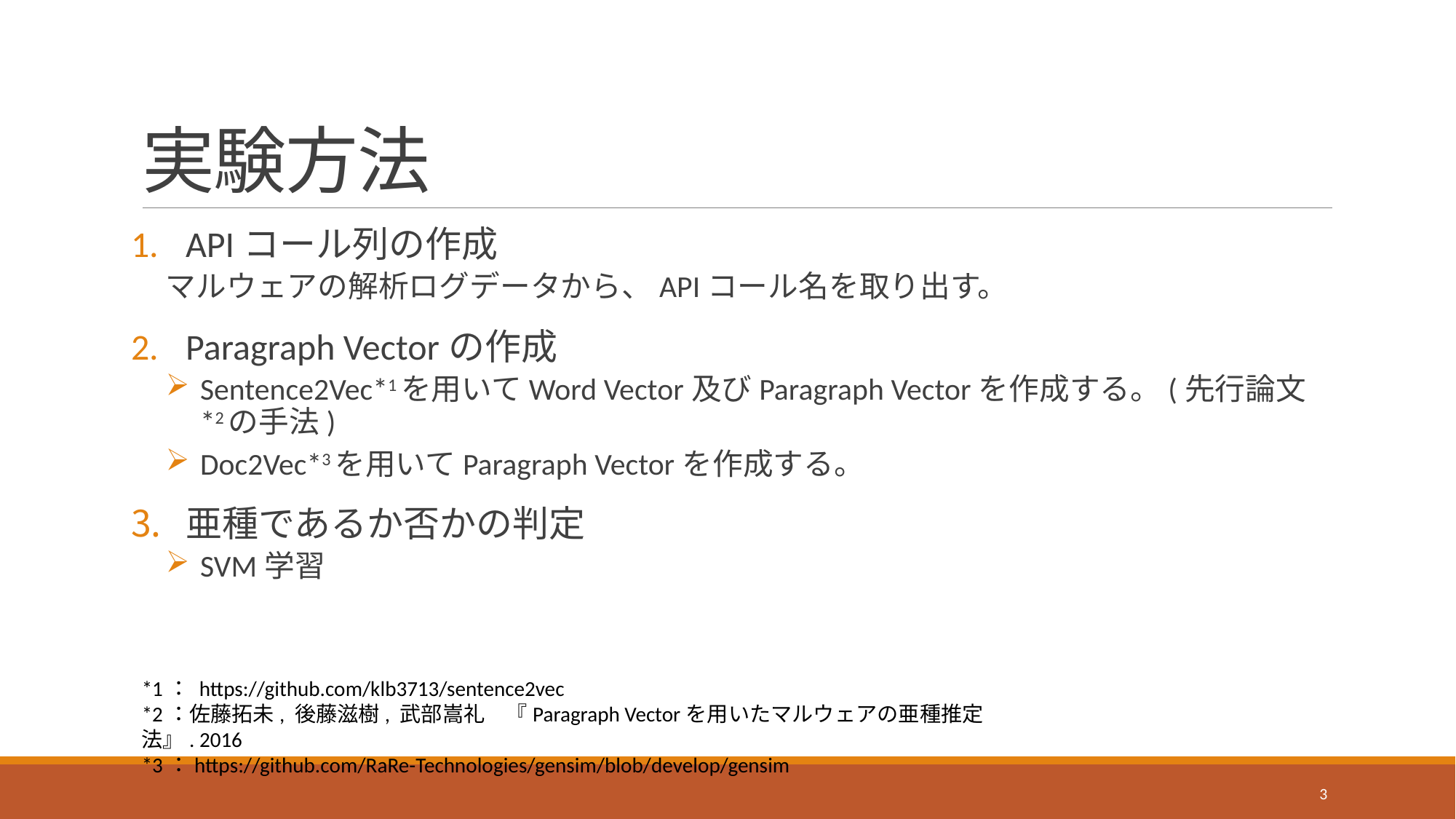

# 実験方法
APIコール列の作成
マルウェアの解析ログデータから、APIコール名を取り出す。
Paragraph Vectorの作成
Sentence2Vec*1を用いてWord Vector及びParagraph Vectorを作成する。(先行論文*2の手法)
Doc2Vec*3を用いてParagraph Vectorを作成する。
亜種であるか否かの判定
SVM学習
*1： https://github.com/klb3713/sentence2vec
*2：佐藤拓未, 後藤滋樹, 武部嵩礼　『Paragraph Vectorを用いたマルウェアの亜種推定法』. 2016
*3：https://github.com/RaRe-Technologies/gensim/blob/develop/gensim
3